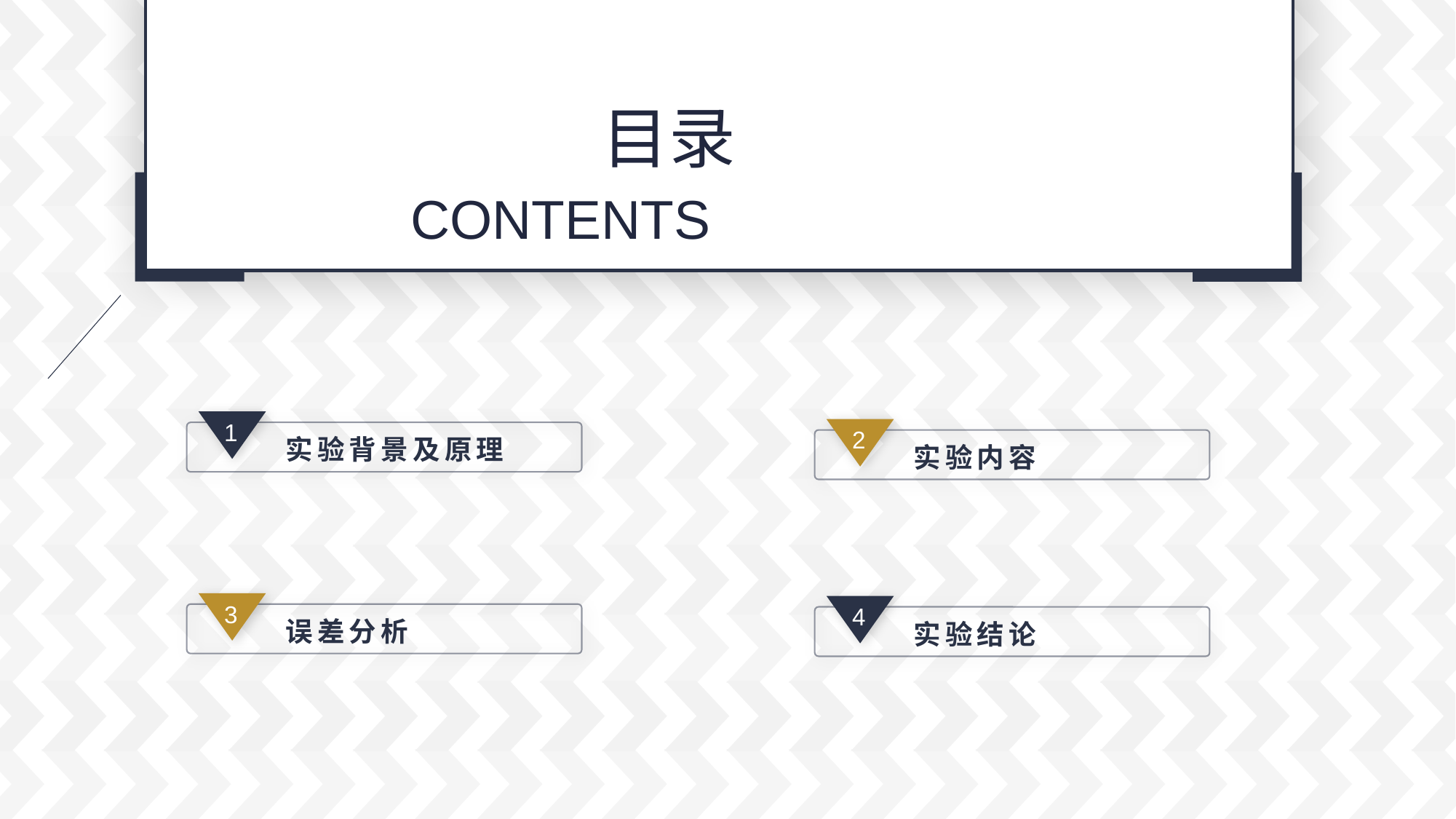

https://www.ypppt.com/
目录
CONTENTS

1

实验背景及原理

2

实验内容

3

误差分析

4

实验结论